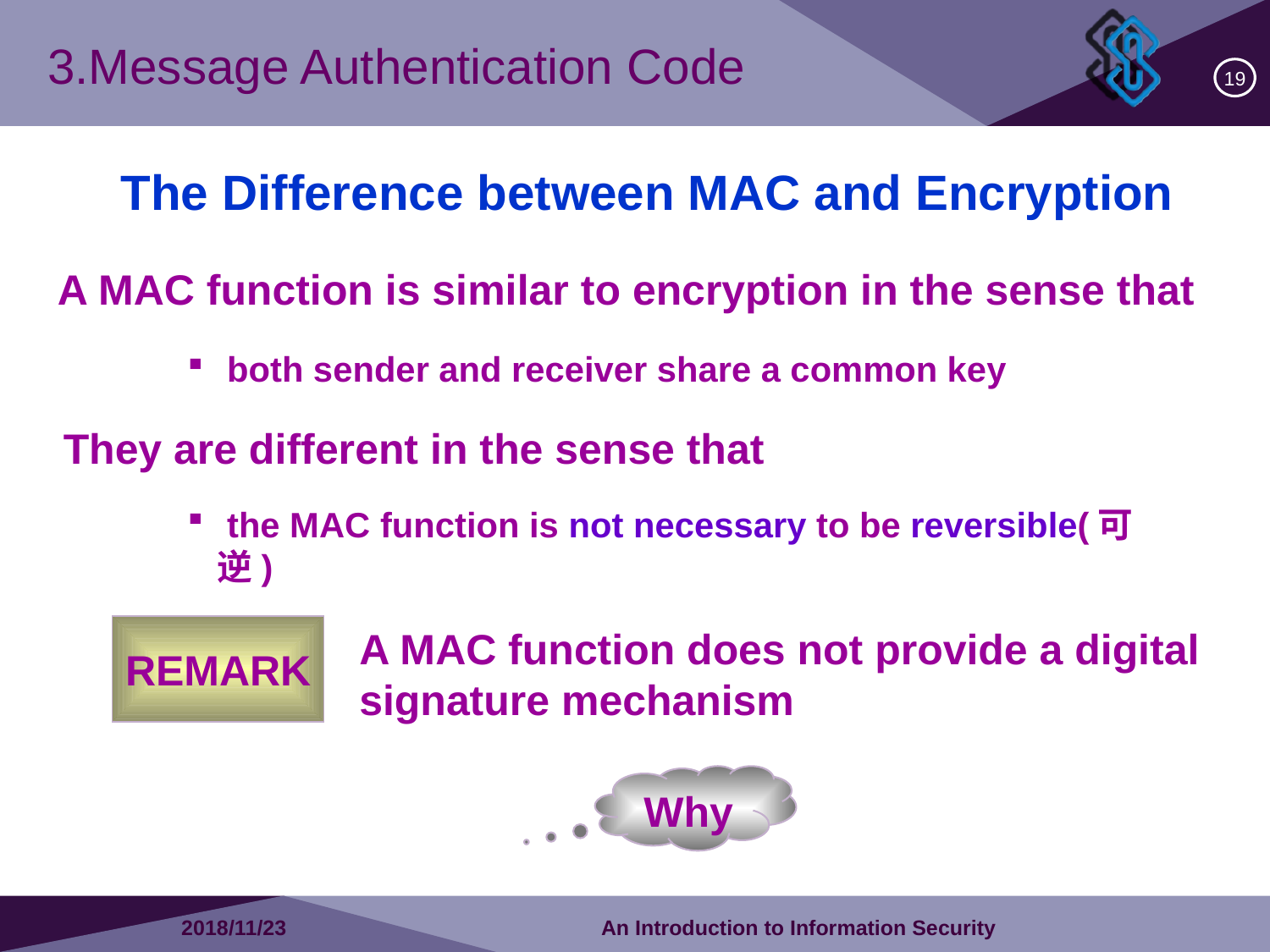

3.Message Authentication Code
19
The Difference between MAC and Encryption
A MAC function is similar to encryption in the sense that
 both sender and receiver share a common key
They are different in the sense that
 the MAC function is not necessary to be reversible(可逆)
REMARK
A MAC function does not provide a digital signature mechanism
Why
2018/11/23
An Introduction to Information Security